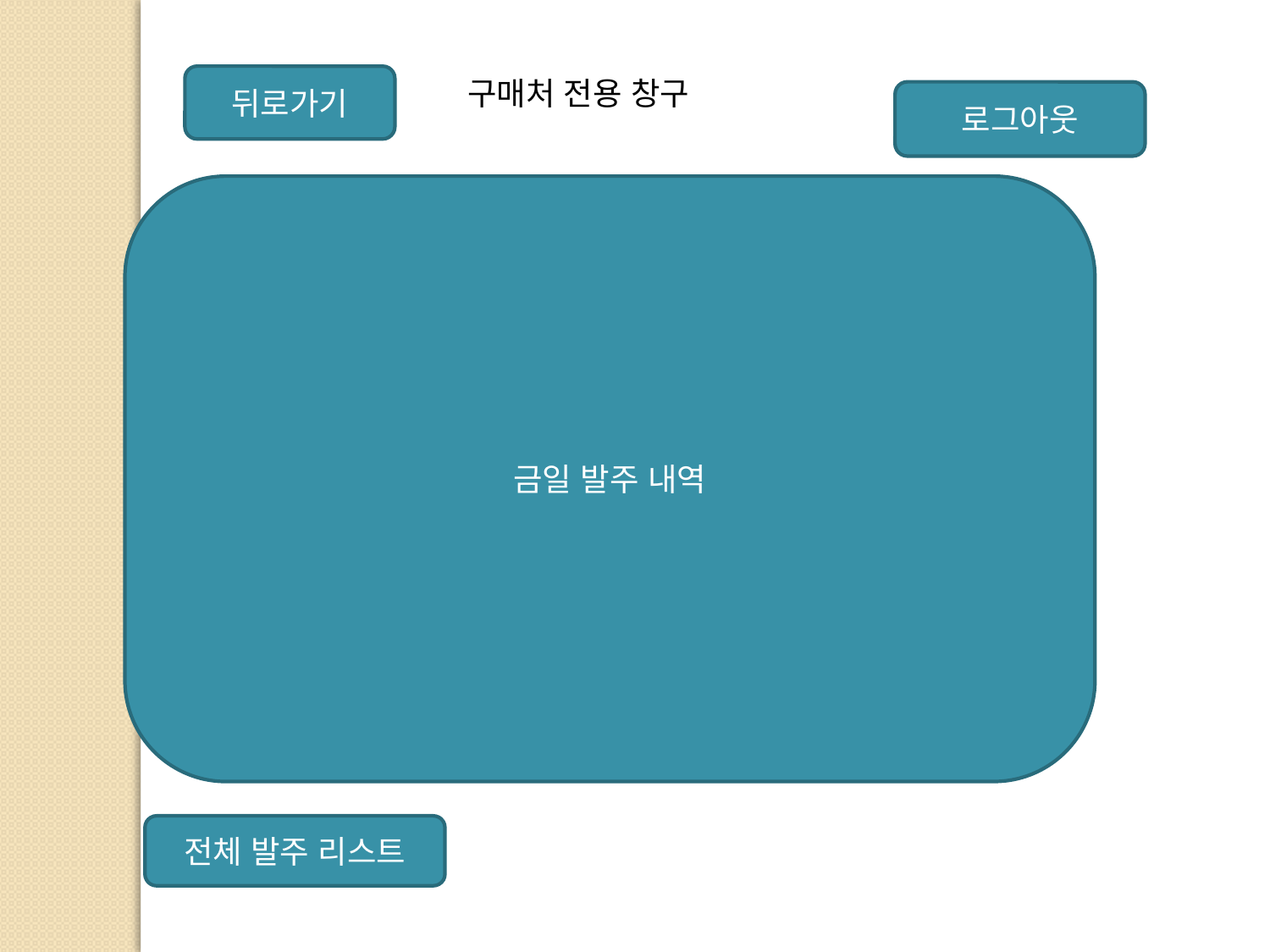

뒤로가기
구매처 전용 창구
로그아웃
금일 발주 내역
전체 발주 리스트